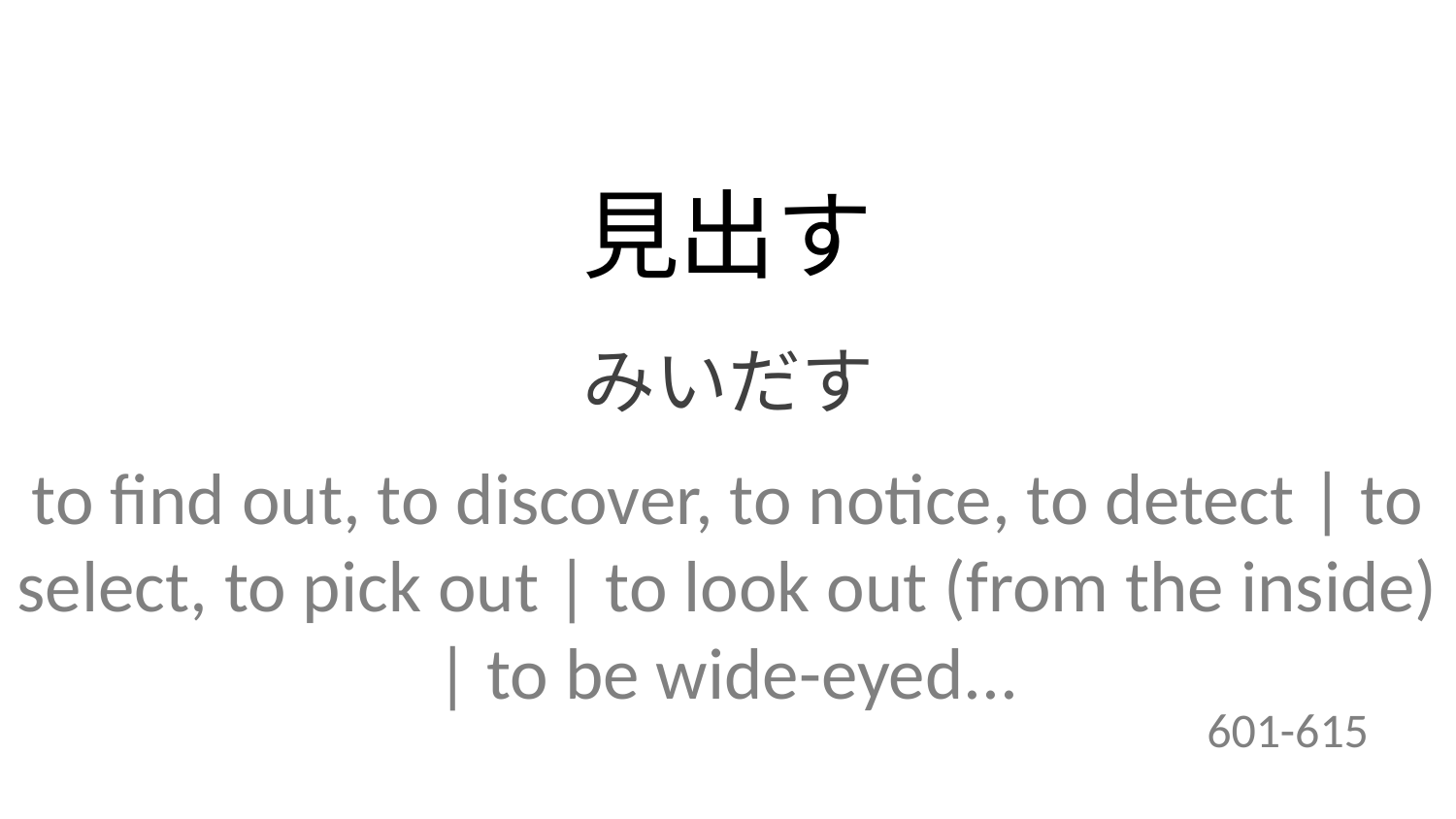

見出す

みいだす
to find out, to discover, to notice, to detect | to select, to pick out | to look out (from the inside) | to be wide-eyed...
601-615